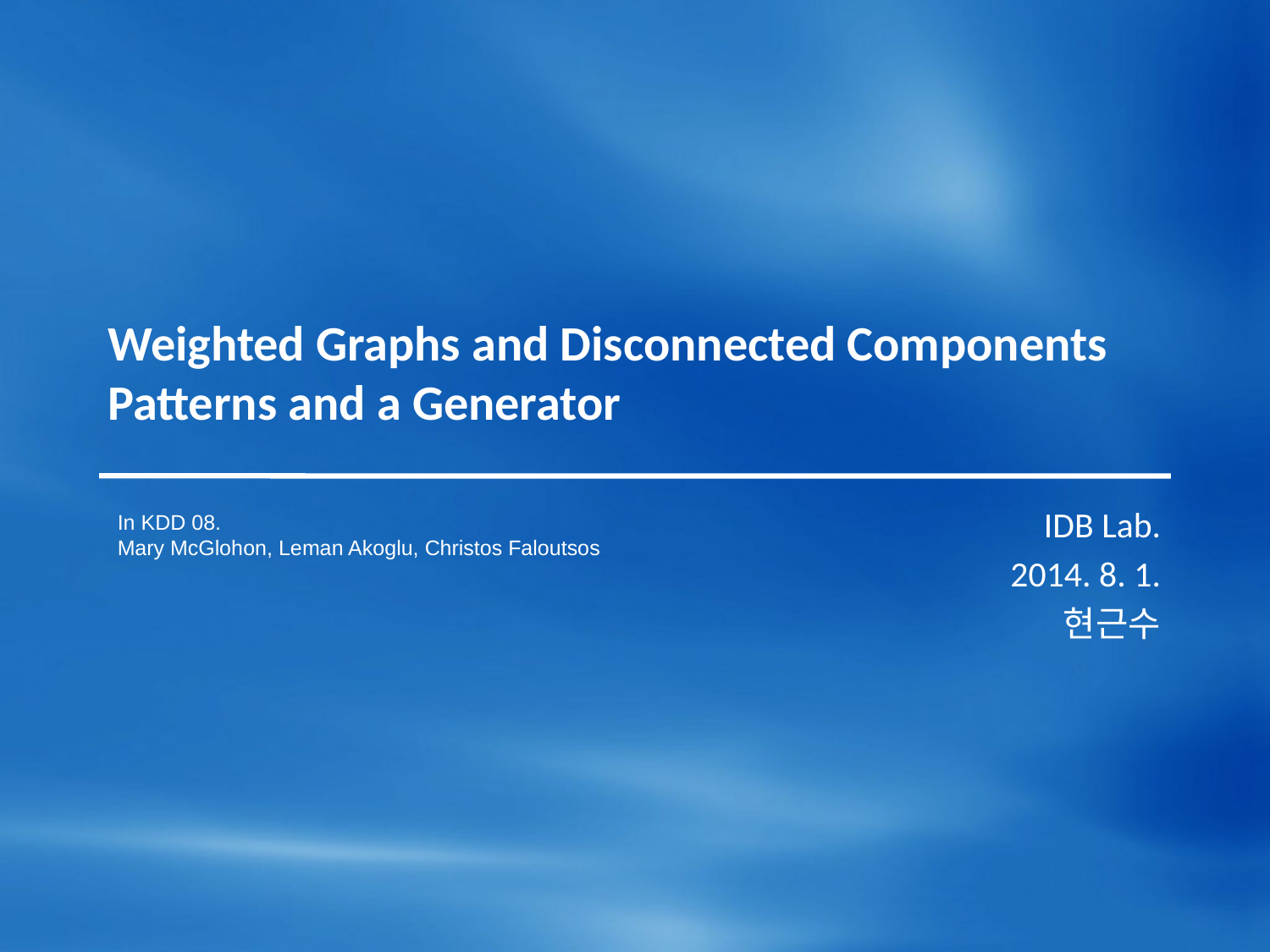

# Weighted Graphs and Disconnected Components Patterns and a Generator
IDB Lab.
2014. 8. 1.
현근수
In KDD 08.
Mary McGlohon, Leman Akoglu, Christos Faloutsos